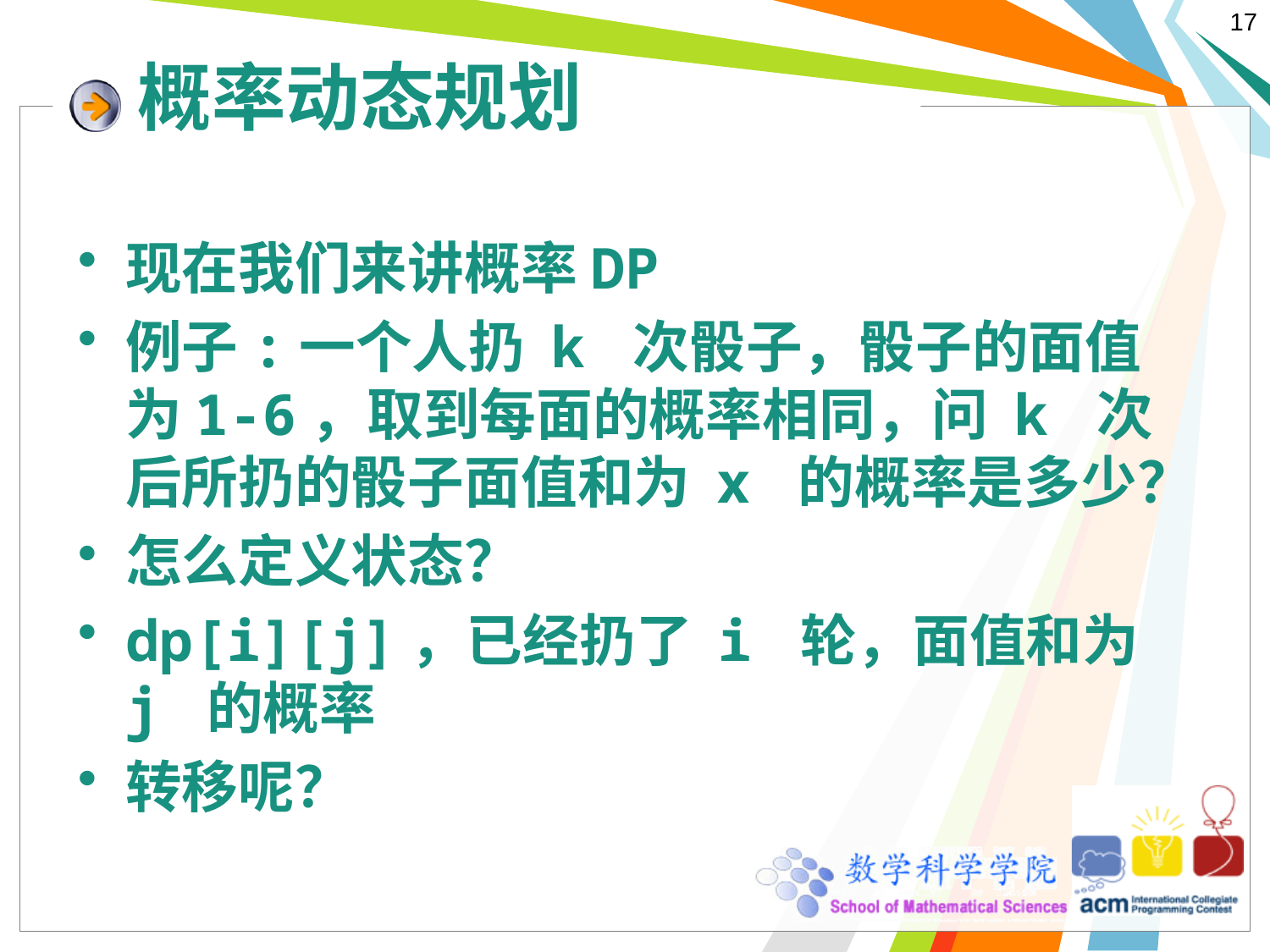

# 概率动态规划
现在我们来讲概率DP
例子:一个人扔 k 次骰子，骰子的面值为1-6，取到每面的概率相同，问 k 次后所扔的骰子面值和为 x 的概率是多少？
怎么定义状态？
dp[i][j]，已经扔了 i 轮，面值和为 j 的概率
转移呢？